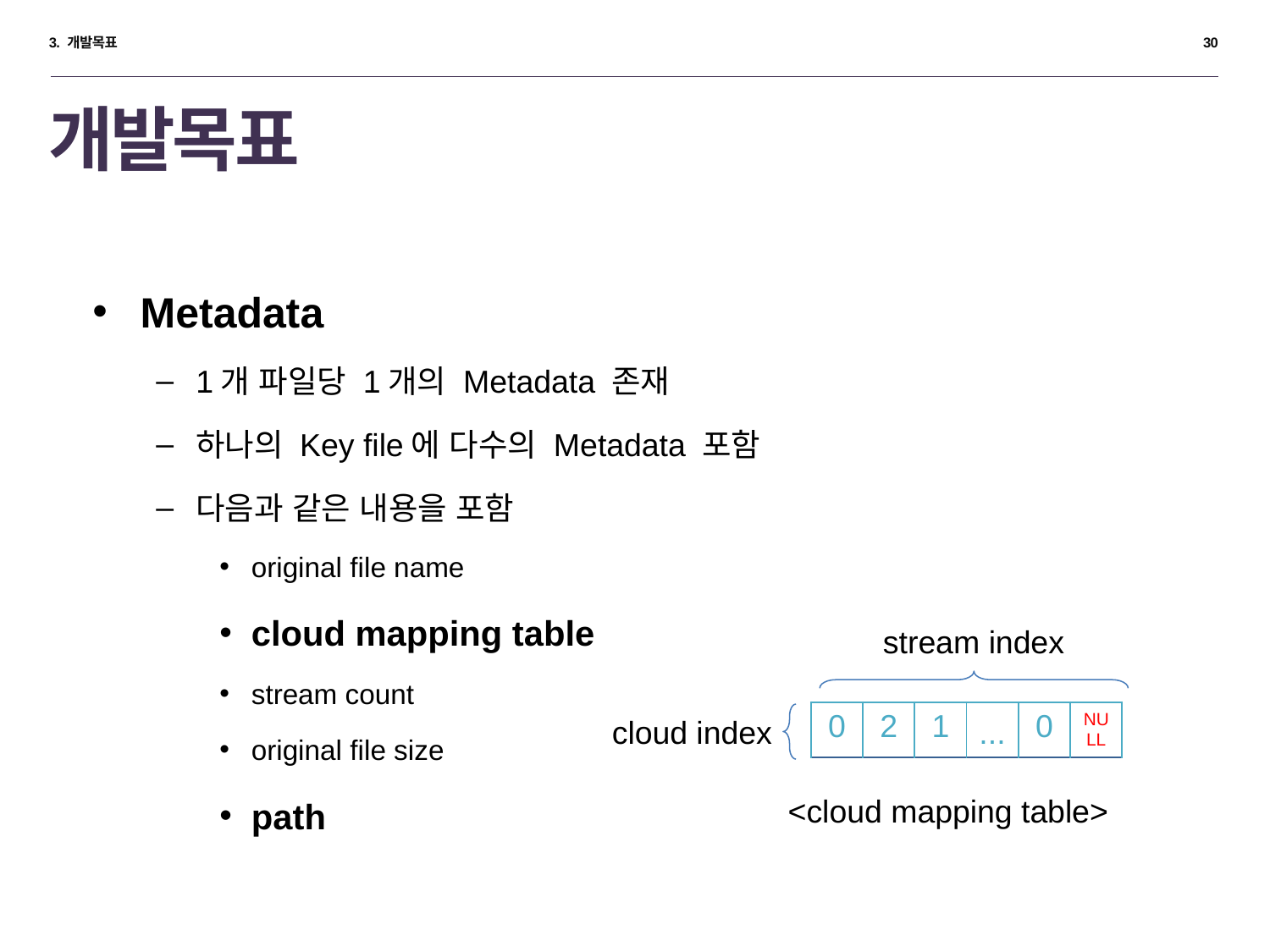

3. 개발목표
30
# 개발목표
Metadata
1개 파일당 1개의 Metadata 존재
하나의 Key file에 다수의 Metadata 포함
다음과 같은 내용을 포함
original file name
cloud mapping table
stream count
original file size
path

stream index

cloud index
<cloud mapping table>
| 0 | 2 | 1 | ... | 0 | NULL |
| --- | --- | --- | --- | --- | --- |